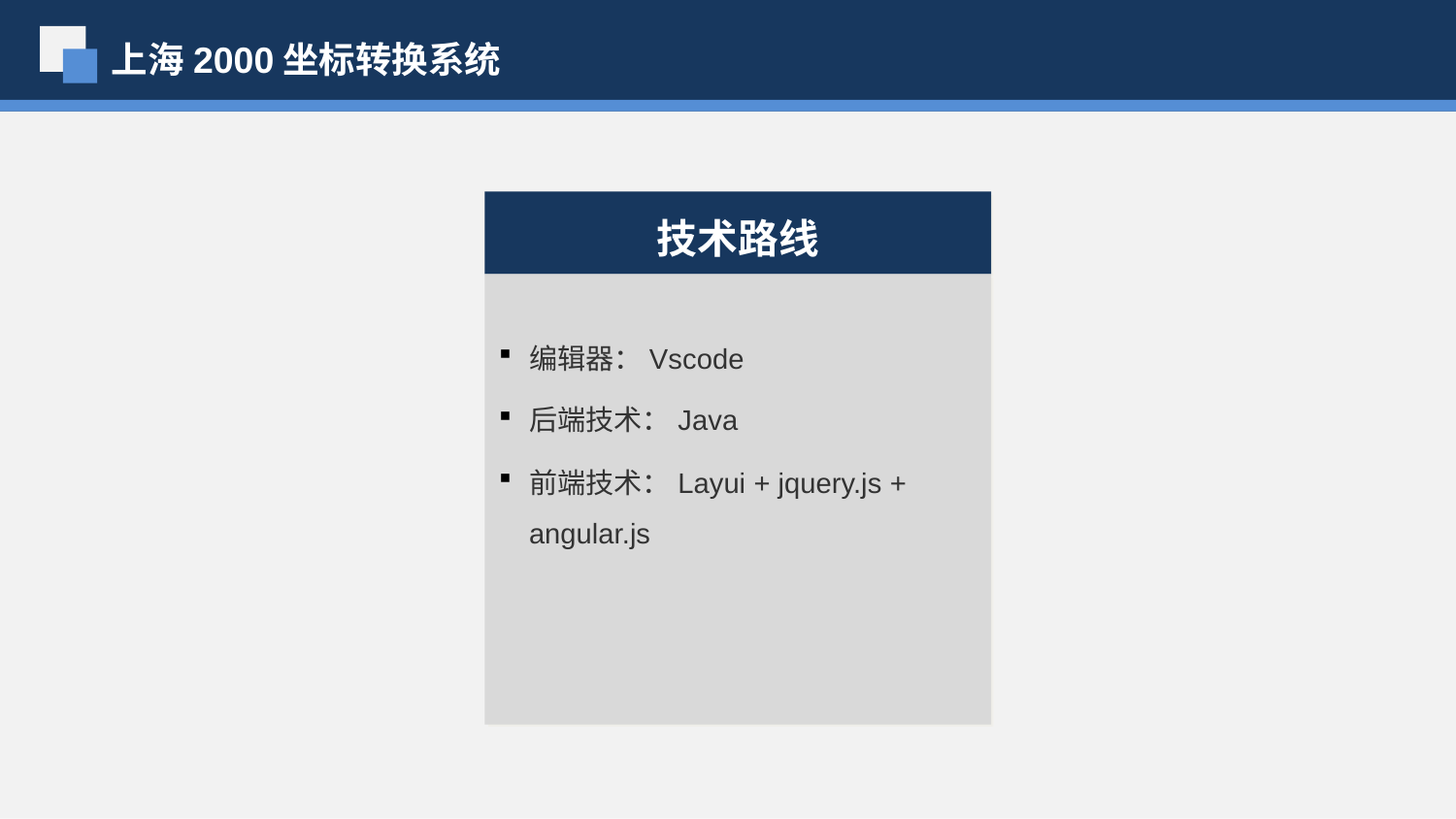

上海2000坐标转换系统

技术路线

编辑器：Vscode
后端技术：Java
前端技术：Layui + jquery.js + angular.js